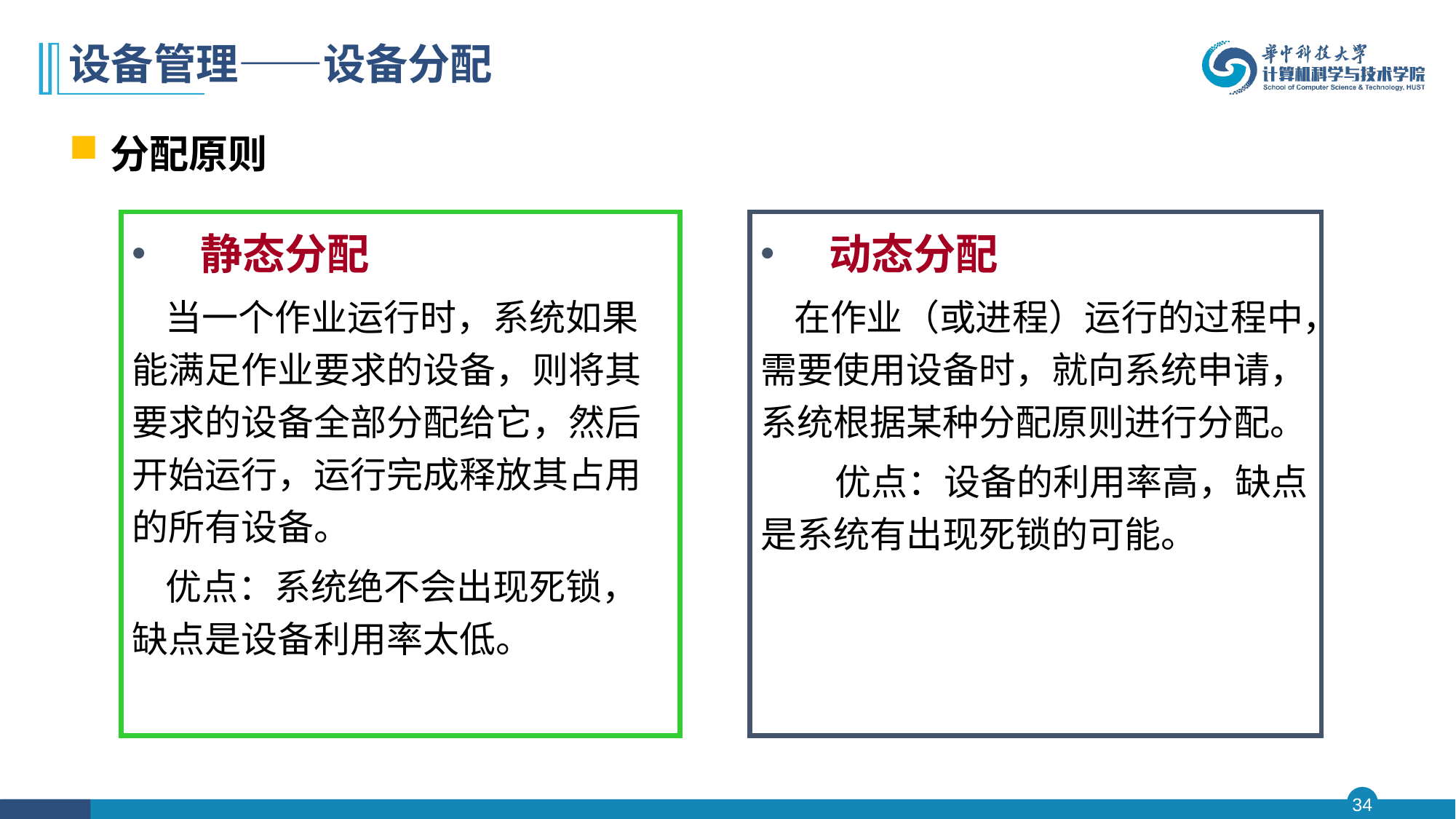

# 设备管理——设备分配
分配原则
静态分配
   当一个作业运行时，系统如果能满足作业要求的设备，则将其要求的设备全部分配给它，然后开始运行，运行完成释放其占用的所有设备。
   优点：系统绝不会出现死锁，缺点是设备利用率太低。
动态分配
   在作业（或进程）运行的过程中，需要使用设备时，就向系统申请，系统根据某种分配原则进行分配。
        优点：设备的利用率高，缺点是系统有出现死锁的可能。